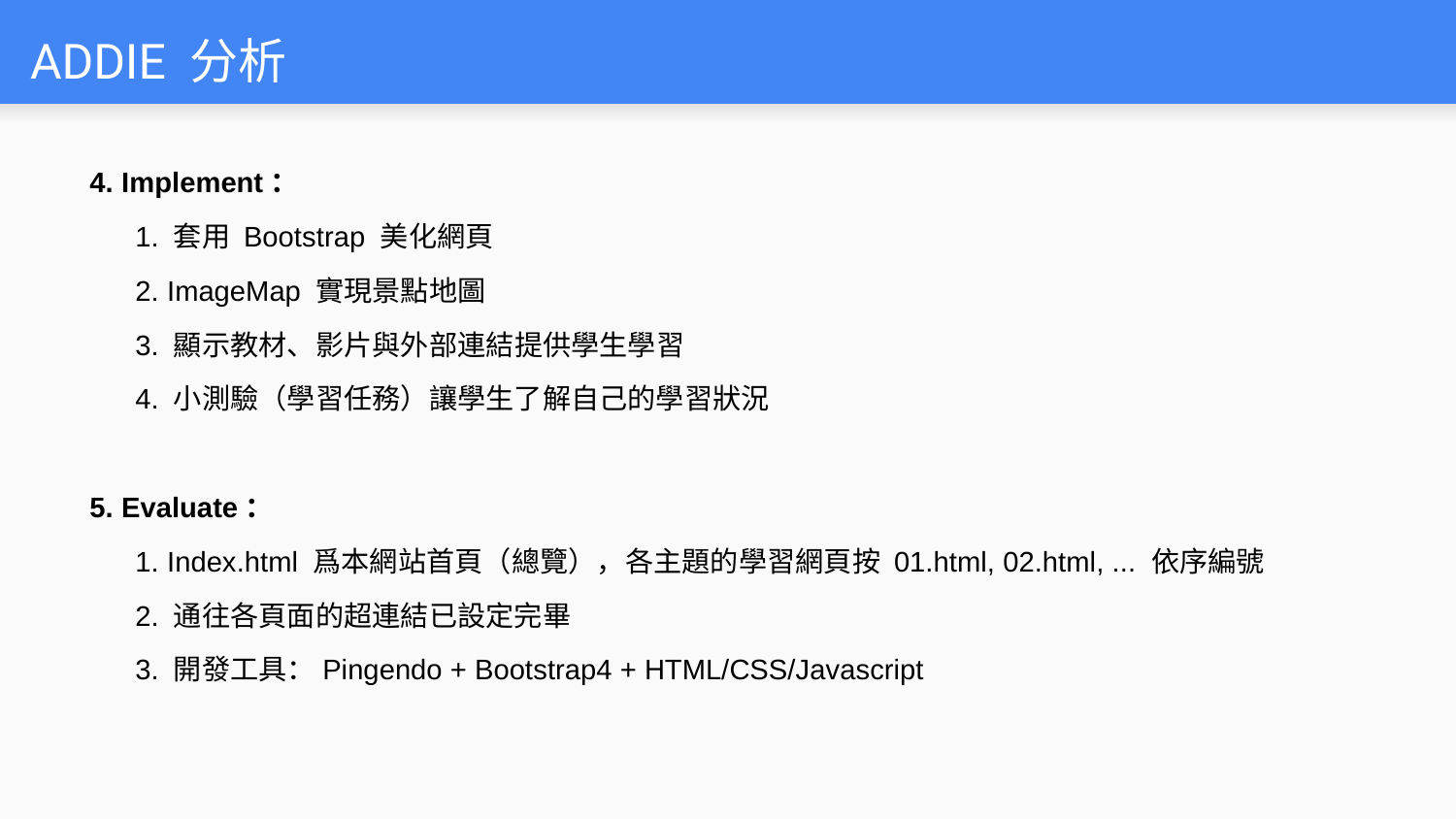

# ADDIE 分析
4. Implement：
1. 套用 Bootstrap 美化網頁
2. ImageMap 實現景點地圖
3. 顯示教材、影片與外部連結提供學生學習
4. 小測驗（學習任務）讓學生了解自己的學習狀況

5. Evaluate：
1. Index.html 爲本網站首頁（總覽），各主題的學習網頁按 01.html, 02.html, ... 依序編號
2. 通往各頁面的超連結已設定完畢
3. 開發工具：Pingendo + Bootstrap4 + HTML/CSS/Javascript